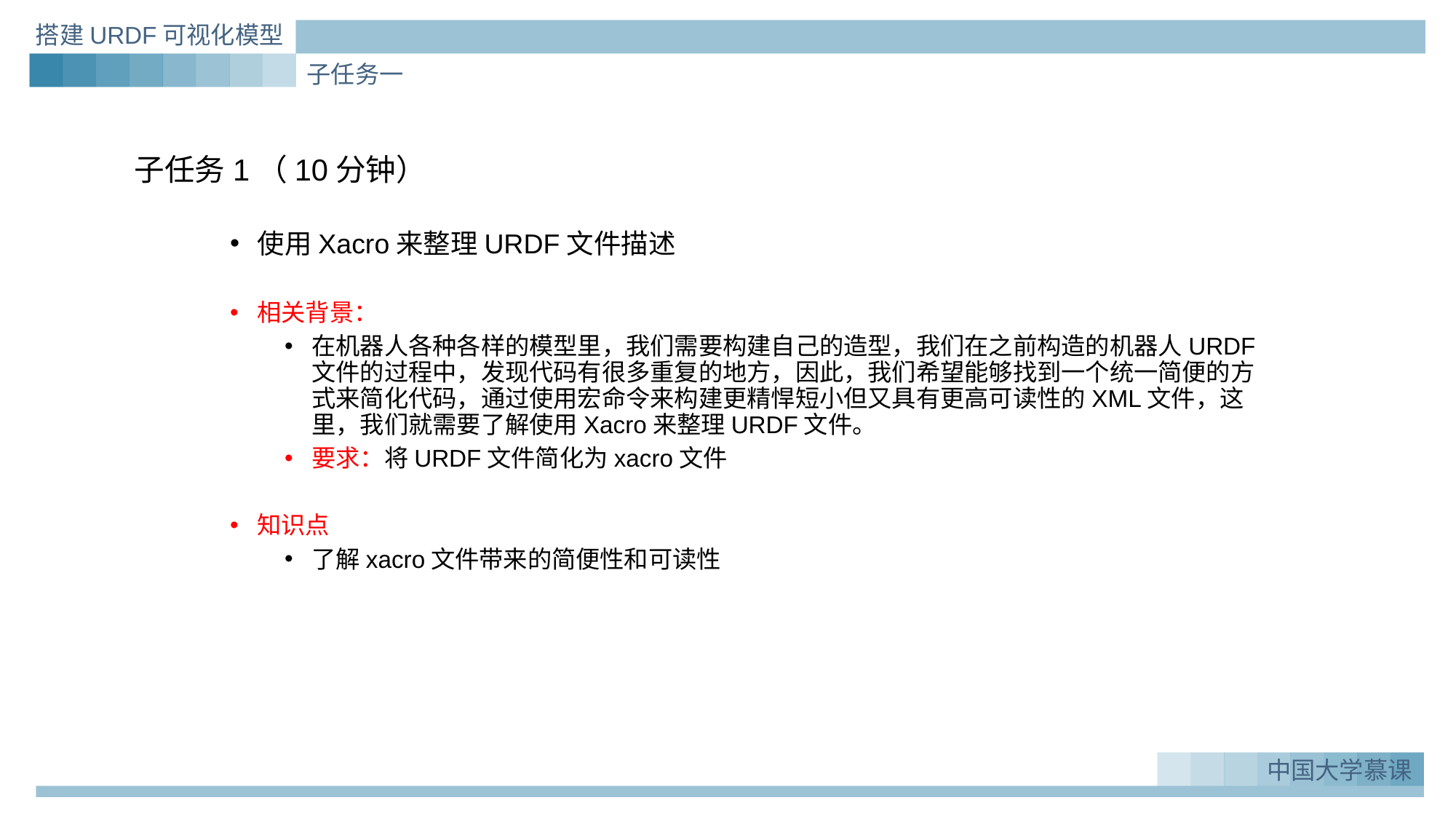

搭建URDF可视化模型
子任务一
子任务1（10分钟）
使用Xacro来整理URDF文件描述

相关背景：
在机器人各种各样的模型里，我们需要构建自己的造型，我们在之前构造的机器人URDF文件的过程中，发现代码有很多重复的地方，因此，我们希望能够找到一个统一简便的方式来简化代码，通过使用宏命令来构建更精悍短小但又具有更高可读性的XML文件，这里，我们就需要了解使用Xacro来整理URDF文件。
要求：将URDF文件简化为xacro文件

知识点
了解xacro文件带来的简便性和可读性
中国大学慕课